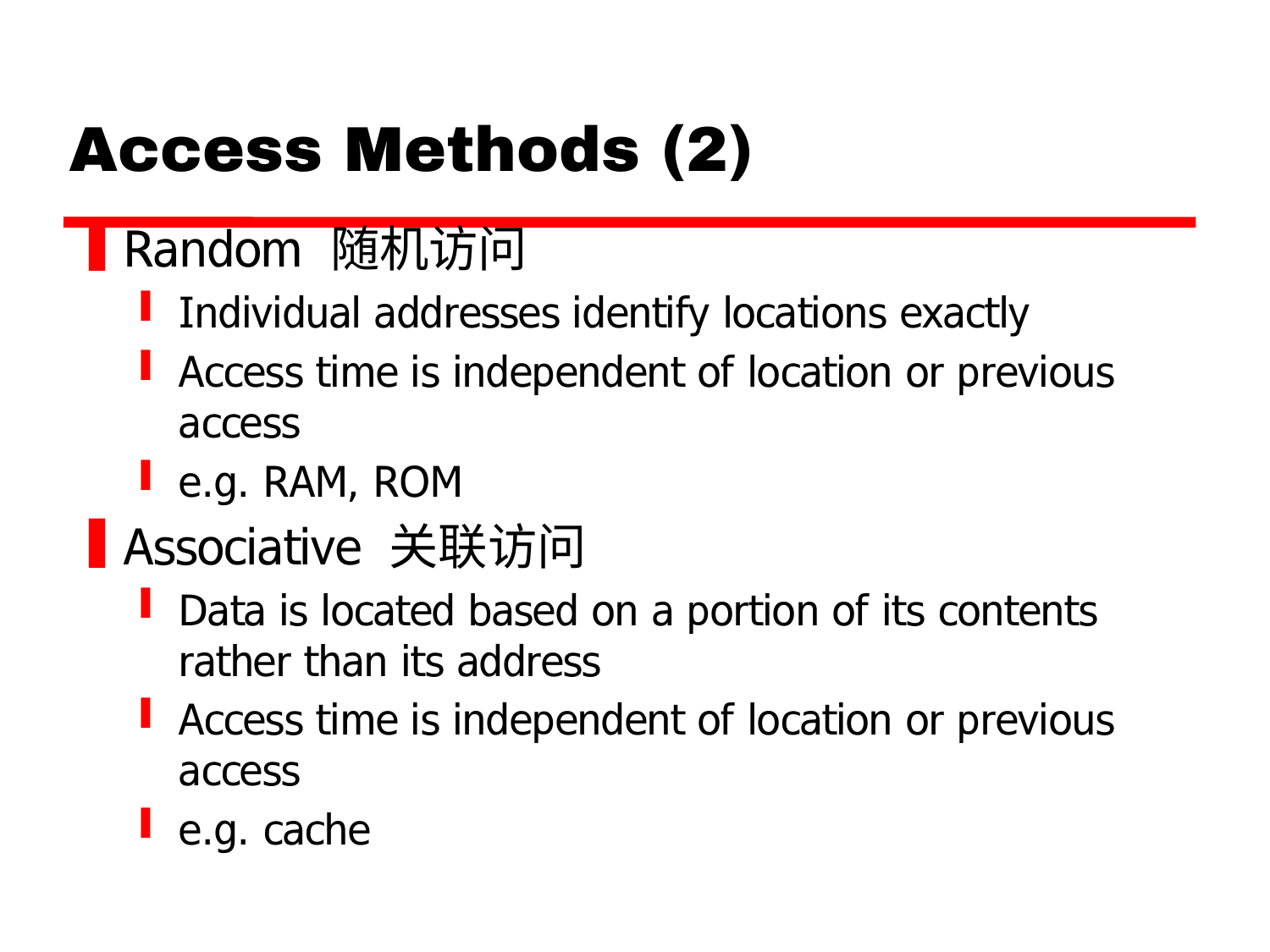

# Access Methods (2)
Random 随机访问
Individual addresses identify locations exactly
Access time is independent of location or previous access
e.g. RAM, ROM
Associative 关联访问
Data is located based on a portion of its contents rather than its address
Access time is independent of location or previous access
e.g. cache